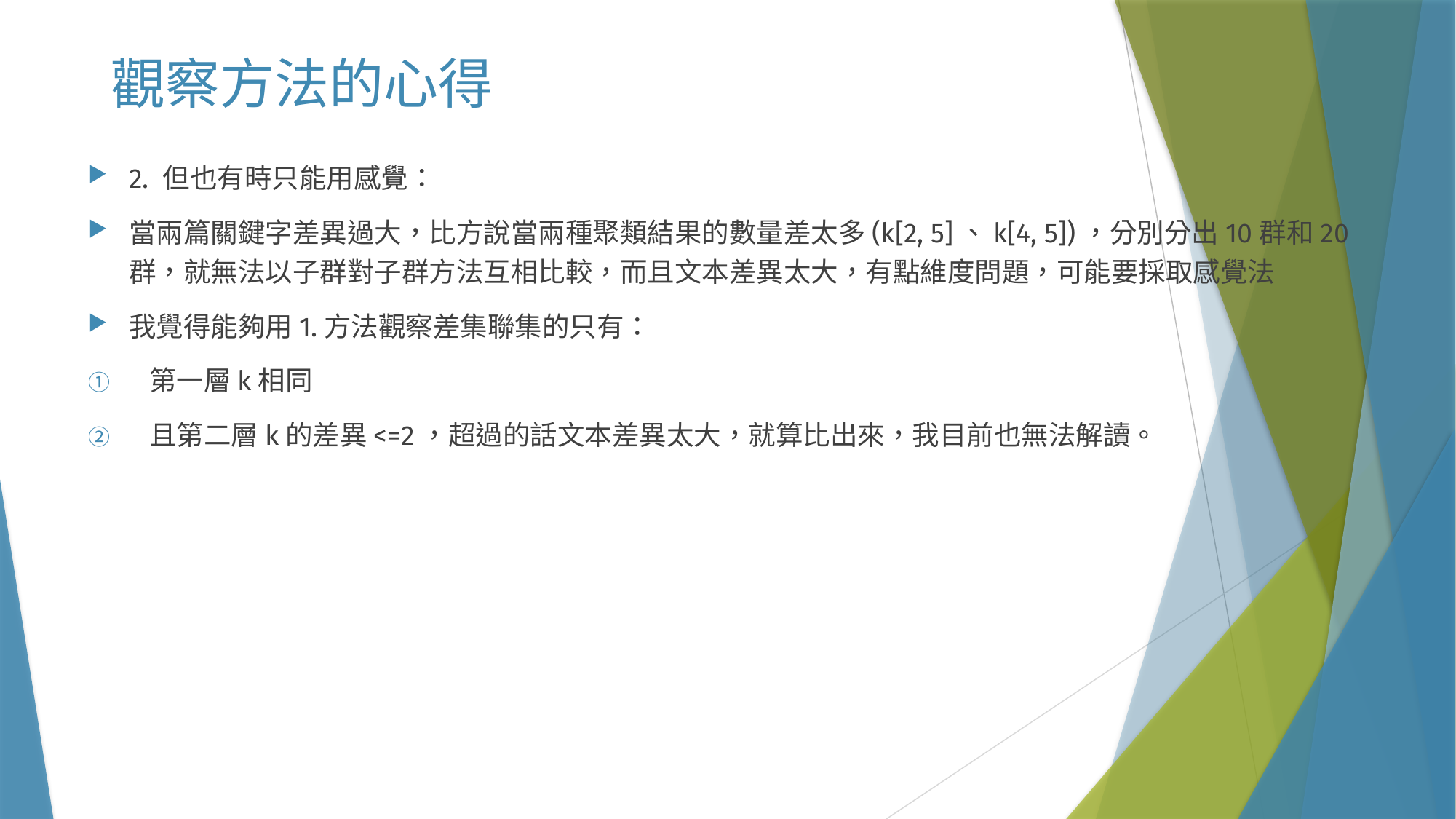

# 觀察方法的心得
2. 但也有時只能用感覺：
當兩篇關鍵字差異過大，比方說當兩種聚類結果的數量差太多(k[2, 5]、k[4, 5])，分別分出10群和20群，就無法以子群對子群方法互相比較，而且文本差異太大，有點維度問題，可能要採取感覺法
我覺得能夠用1.方法觀察差集聯集的只有：
第一層k相同
且第二層k的差異<=2，超過的話文本差異太大，就算比出來，我目前也無法解讀。